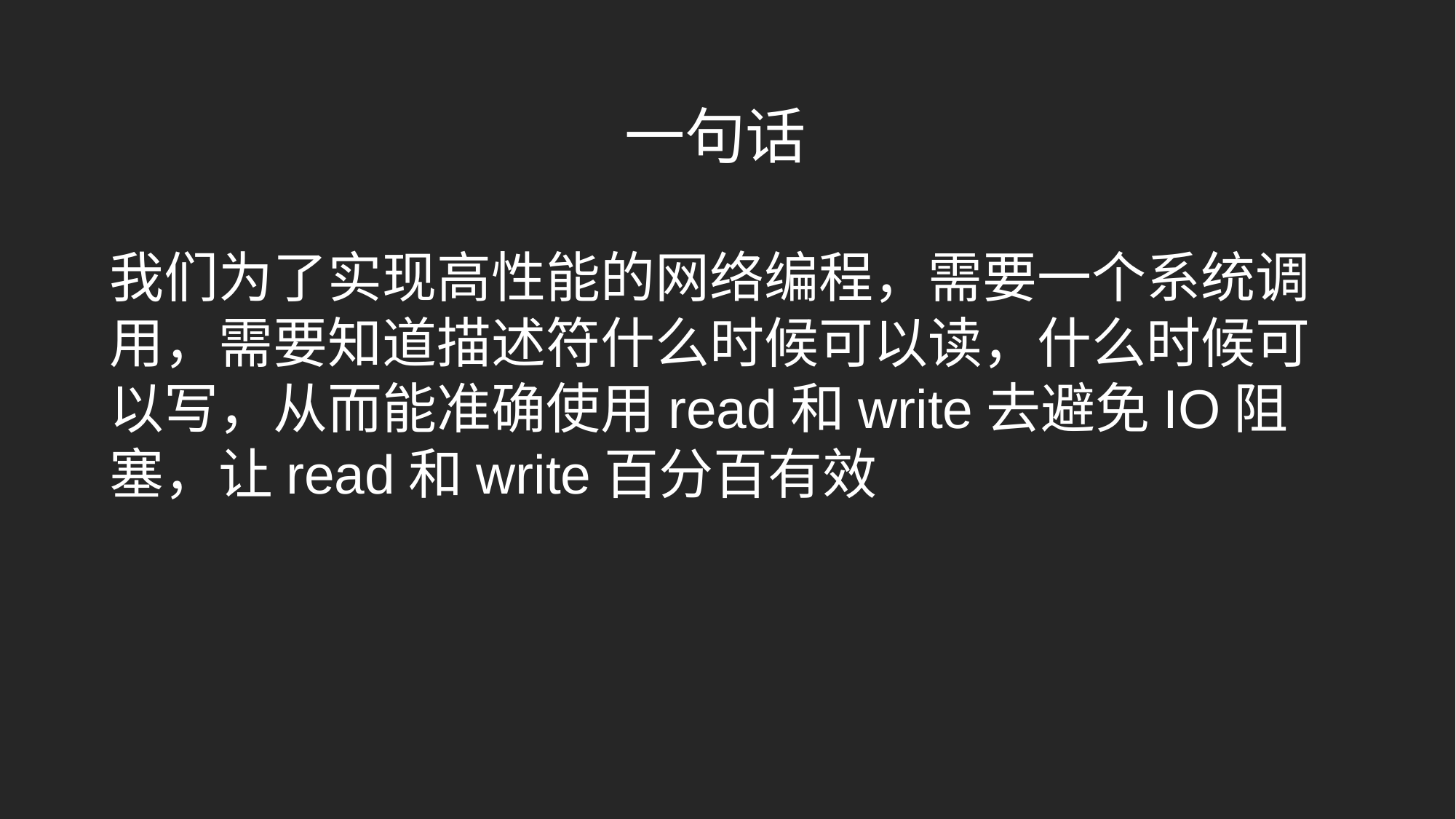

一句话

我们为了实现高性能的网络编程，需要一个系统调用，需要知道描述符什么时候可以读，什么时候可以写，从而能准确使用read和write去避免IO阻塞，让read和write百分百有效